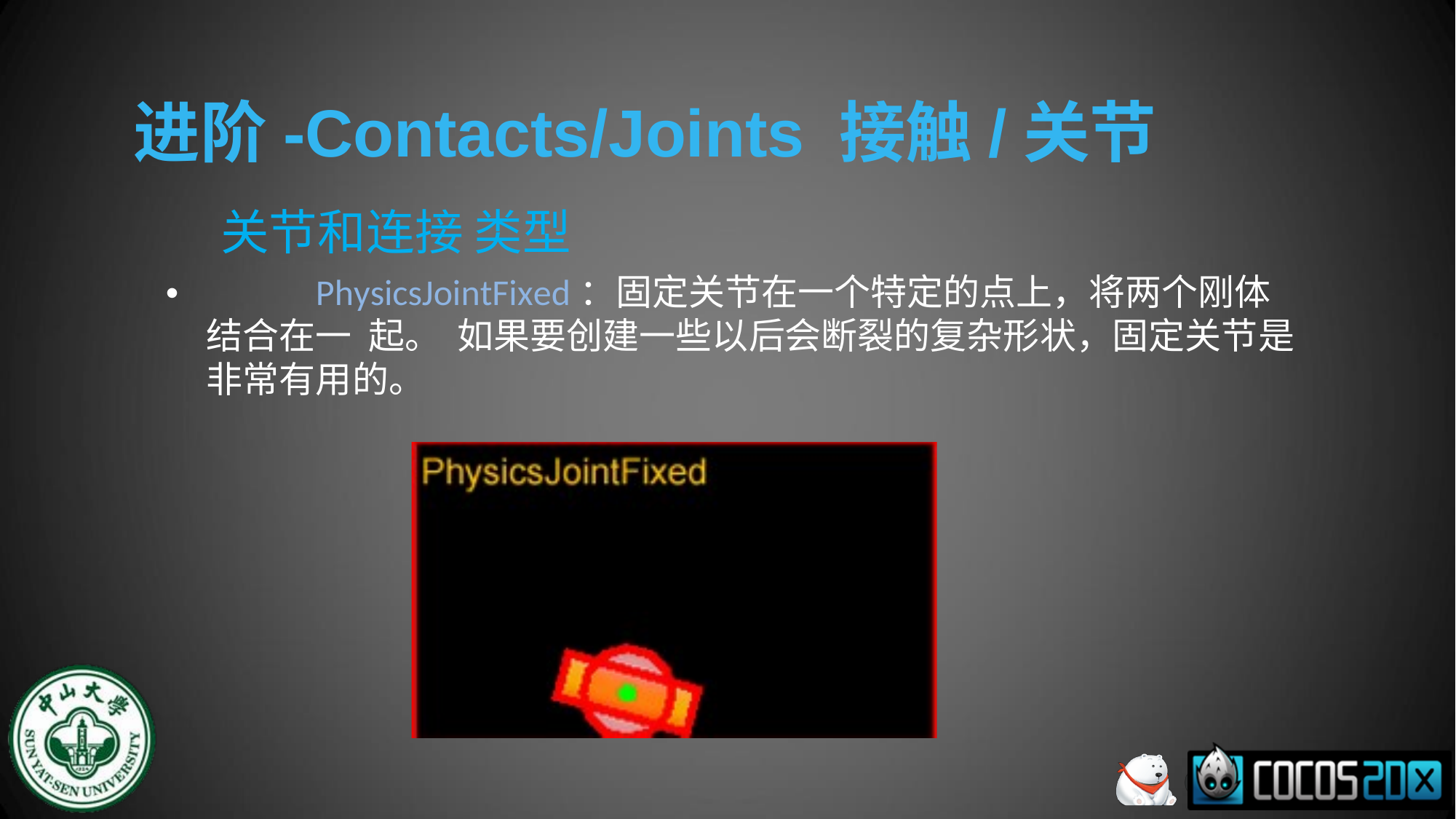

# 进阶-Contacts/Joints 接触/关节
关节和连接 类型
•		PhysicsJointFixed：固定关节在一个特定的点上，将两个刚体结合在一  起。  如果要创建一些以后会断裂的复杂形状，固定关节是非常有用的。